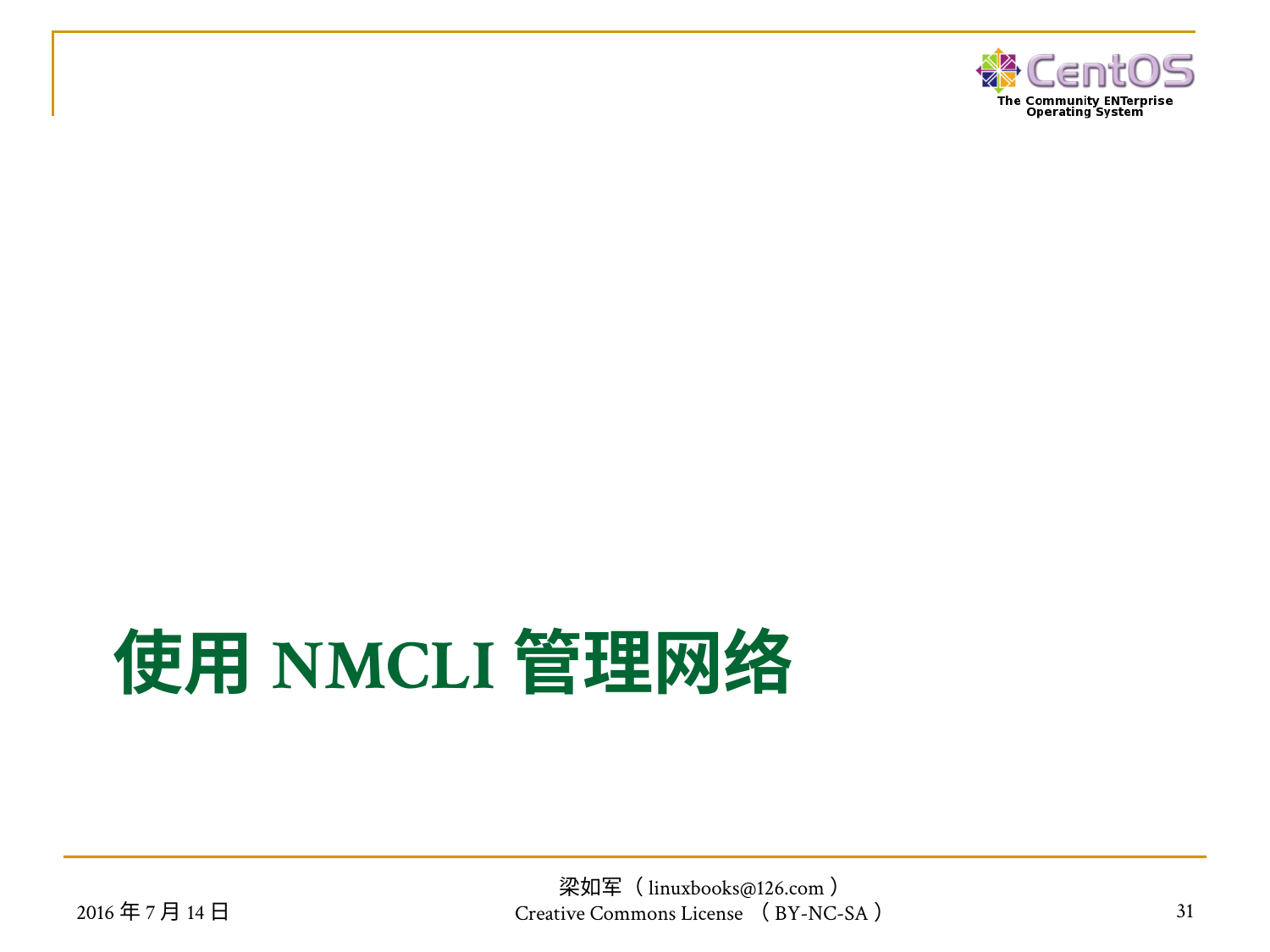

# 使用nmcli管理网络
2016年7月14日
31
梁如军（linuxbooks@126.com）
Creative Commons License（BY-NC-SA）